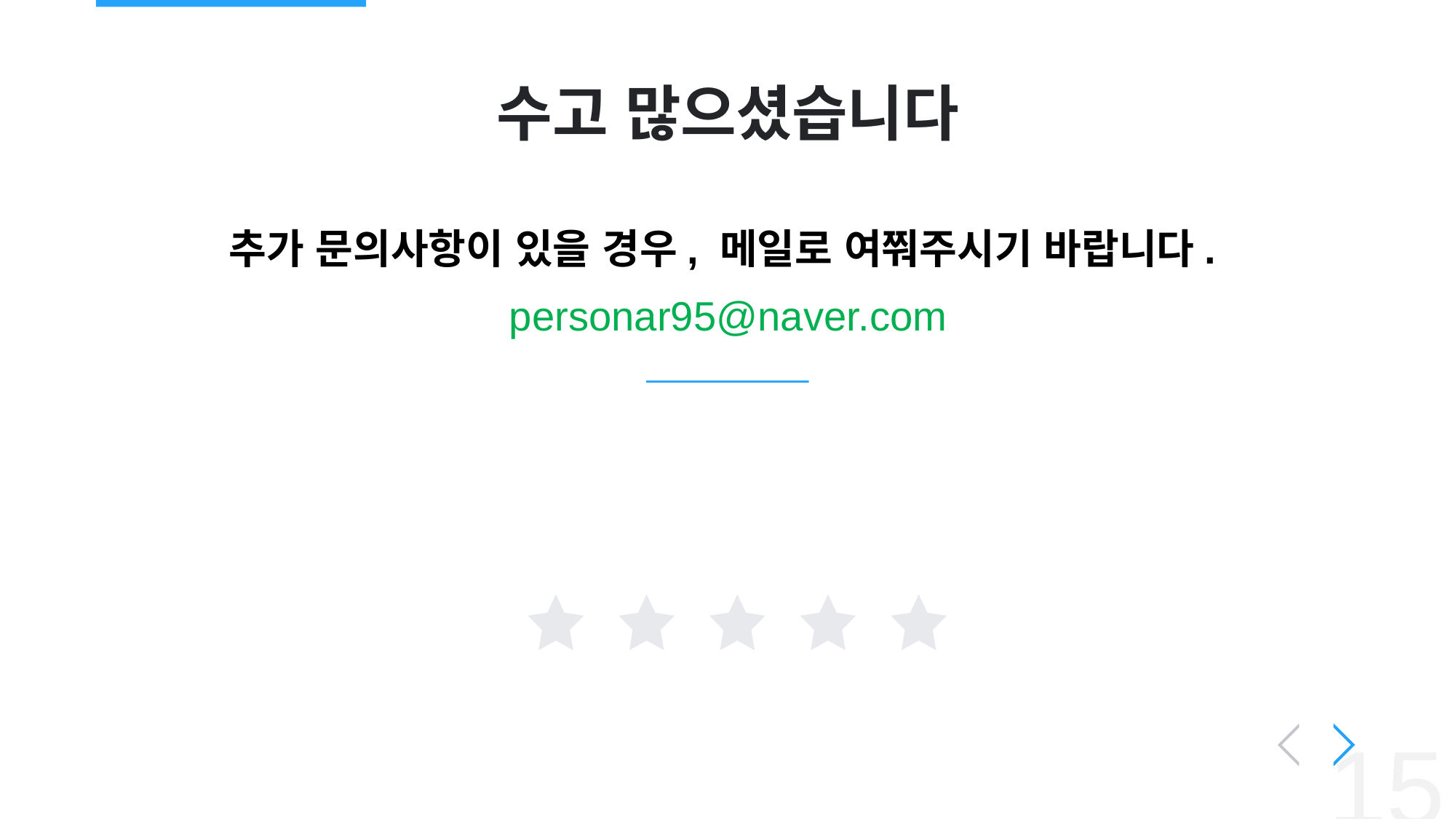

# 수고 많으셨습니다
추가 문의사항이 있을 경우, 메일로 여쭤주시기 바랍니다.
personar95@naver.com

15